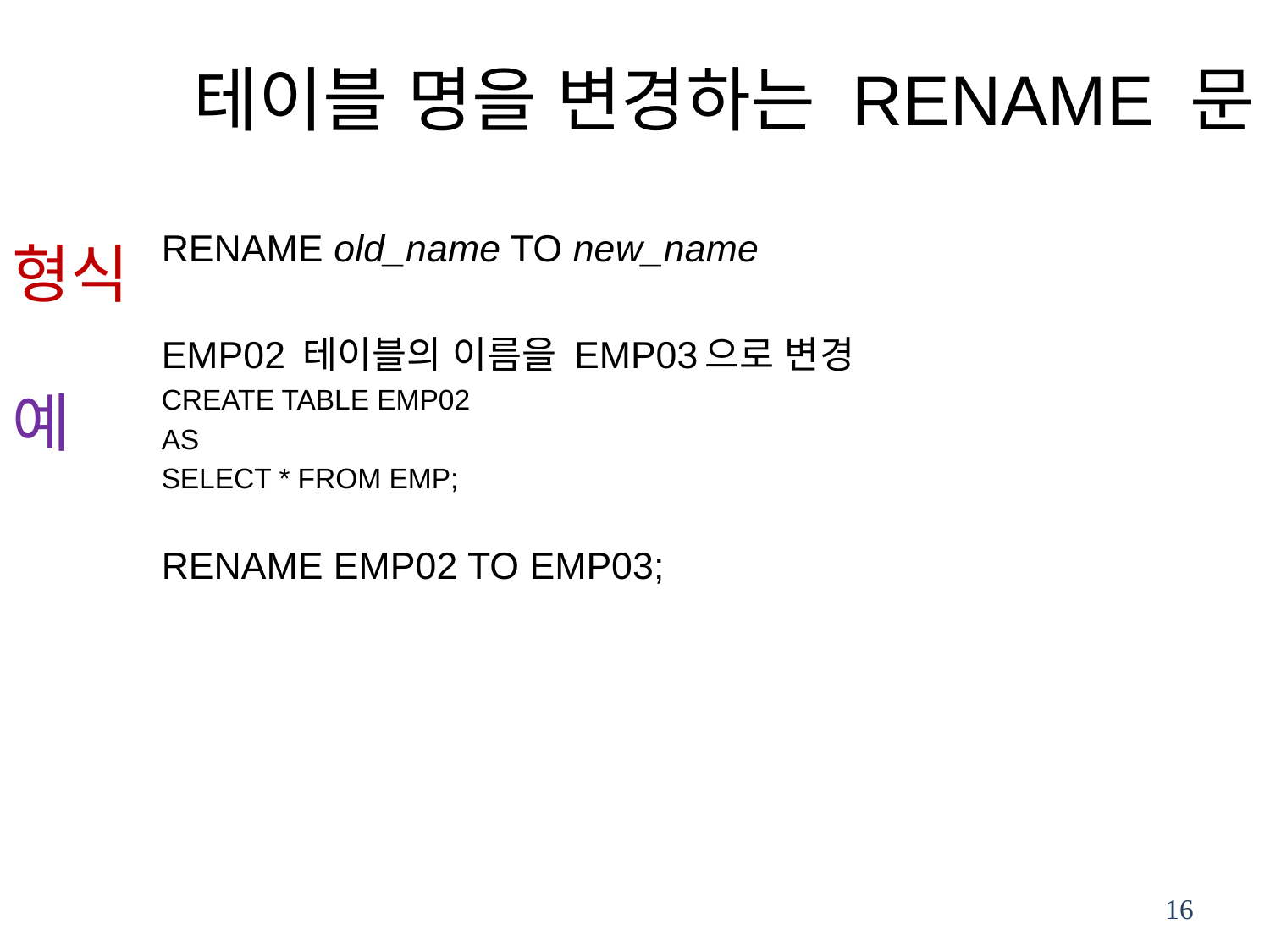

# 테이블 명을 변경하는 RENAME 문

RENAME old_name TO new_name

EMP02 테이블의 이름을 EMP03으로 변경
CREATE TABLE EMP02
AS
SELECT * FROM EMP;

RENAME EMP02 TO EMP03;

형식
예
16